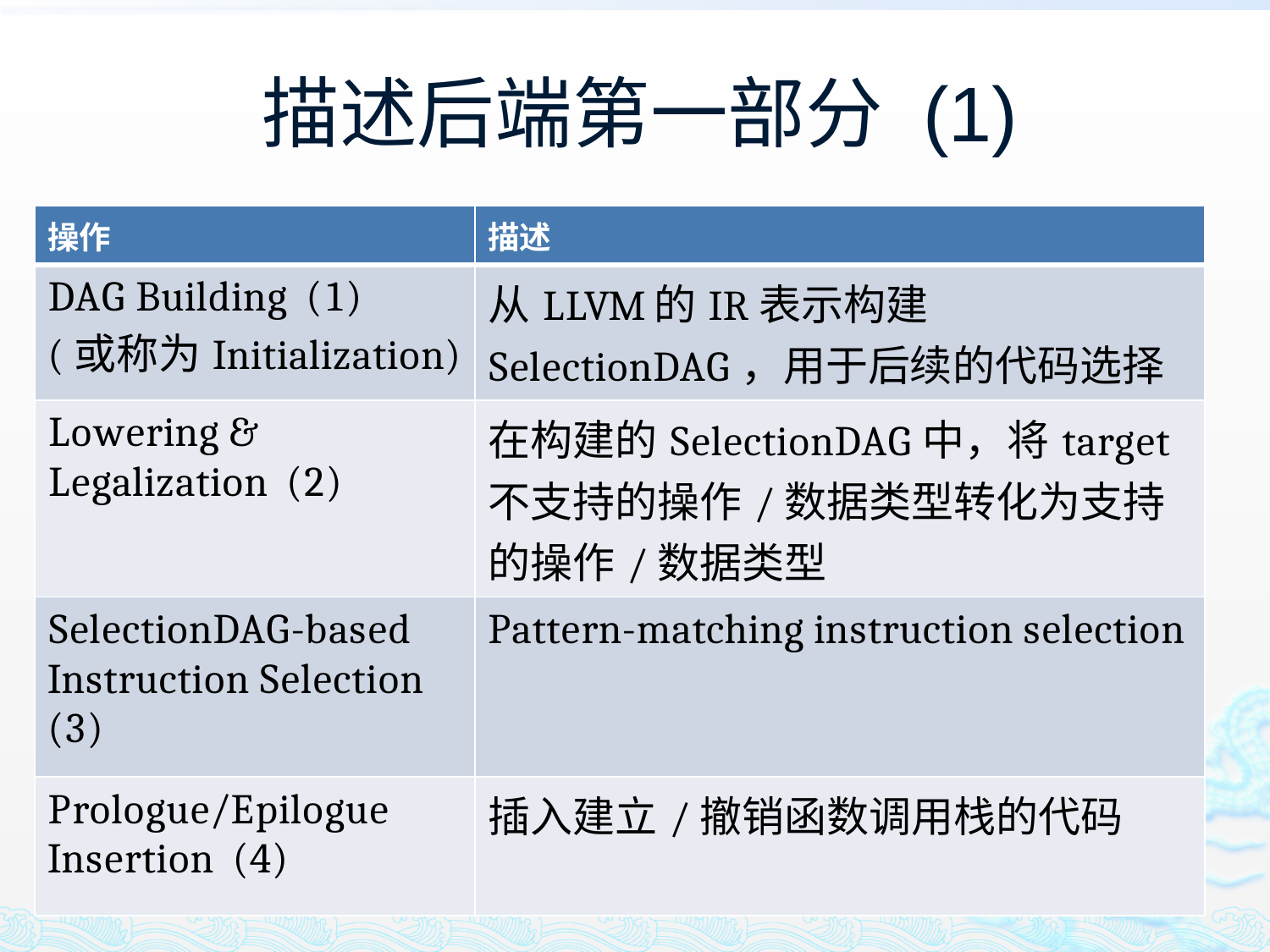

# 描述后端第一部分 (1)
| 操作 | 描述 |
| --- | --- |
| DAG Building (1) (或称为Initialization) | 从LLVM的IR表示构建SelectionDAG，用于后续的代码选择 |
| Lowering & Legalization (2) | 在构建的SelectionDAG中，将target不支持的操作/数据类型转化为支持的操作/数据类型 |
| SelectionDAG-based Instruction Selection (3) | Pattern-matching instruction selection |
| Prologue/Epilogue Insertion (4) | 插入建立/撤销函数调用栈的代码 |